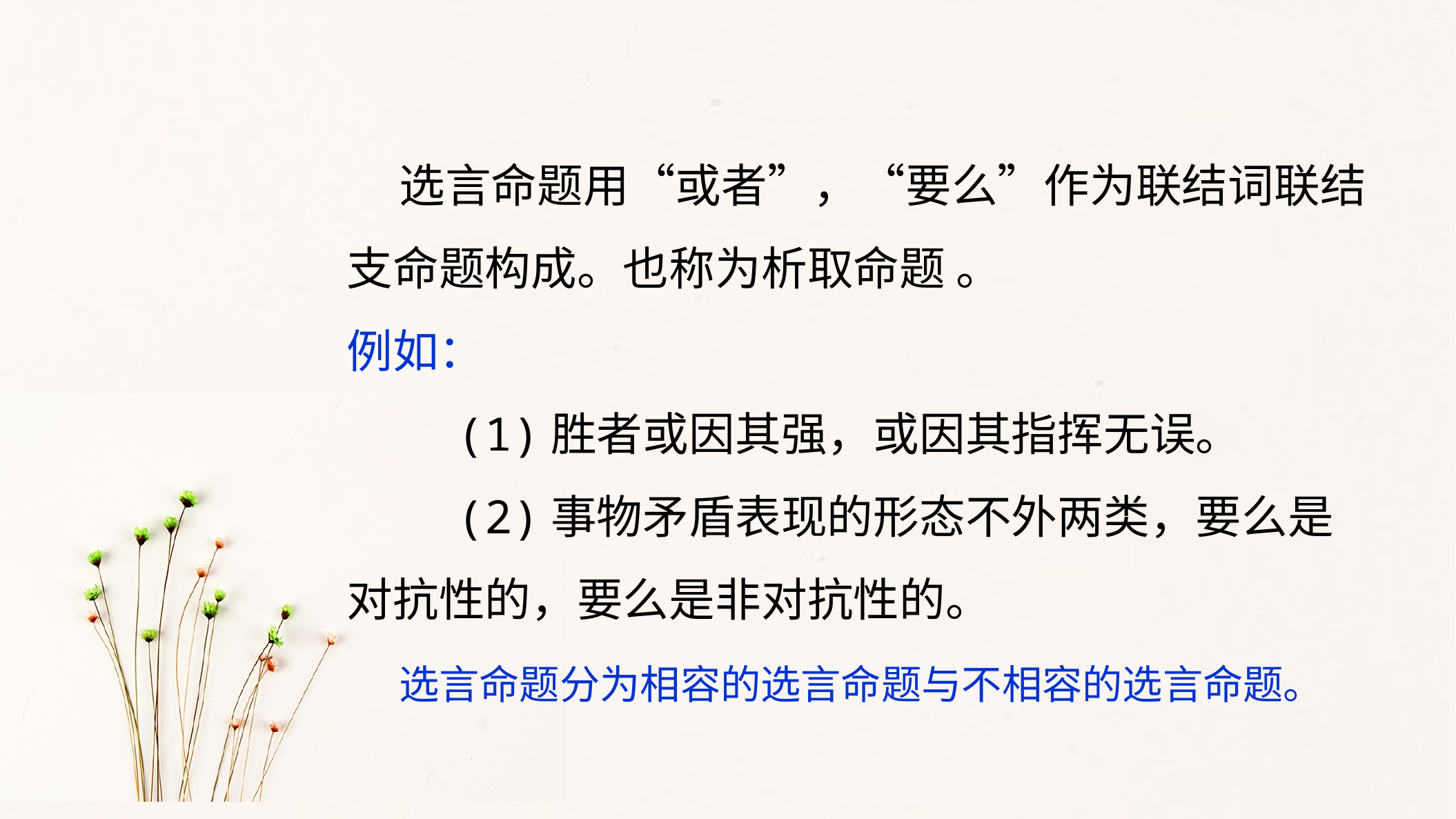

选言命题用“或者”，“要么”作为联结词联结支命题构成。也称为析取命题 。
例如：
    (1)胜者或因其强，或因其指挥无误。
    (2)事物矛盾表现的形态不外两类，要么是对抗性的，要么是非对抗性的。
    选言命题分为相容的选言命题与不相容的选言命题。